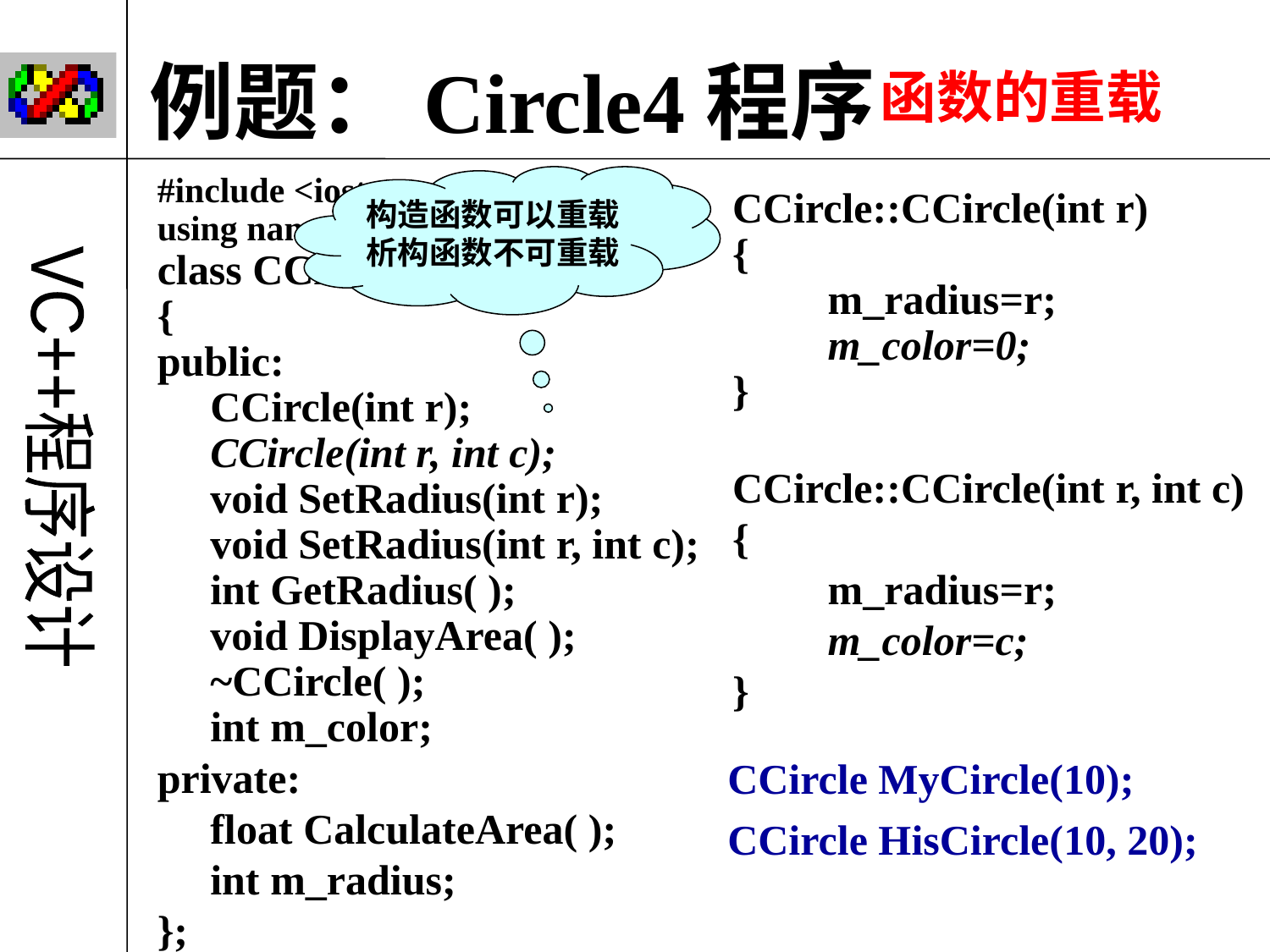

例题：Circle4程序
函数的重载
#include <iostream>
using namespace std;
class CCircle
{
public:
     CCircle(int r);
     CCircle(int r, int c);
     void SetRadius(int r);
     void SetRadius(int r, int c);
     int GetRadius( );
     void DisplayArea( );
     ~CCircle( );
     int m_color;
private:
     float CalculateArea( );
     int m_radius;
};
构造函数可以重载
析构函数不可重载

CCircle::CCircle(int r)
{
         m_radius=r;
         m_color=0;
}

CCircle::CCircle(int r, int c)
{
         m_radius=r;
         m_color=c;
}

CCircle MyCircle(10);
CCircle HisCircle(10, 20);